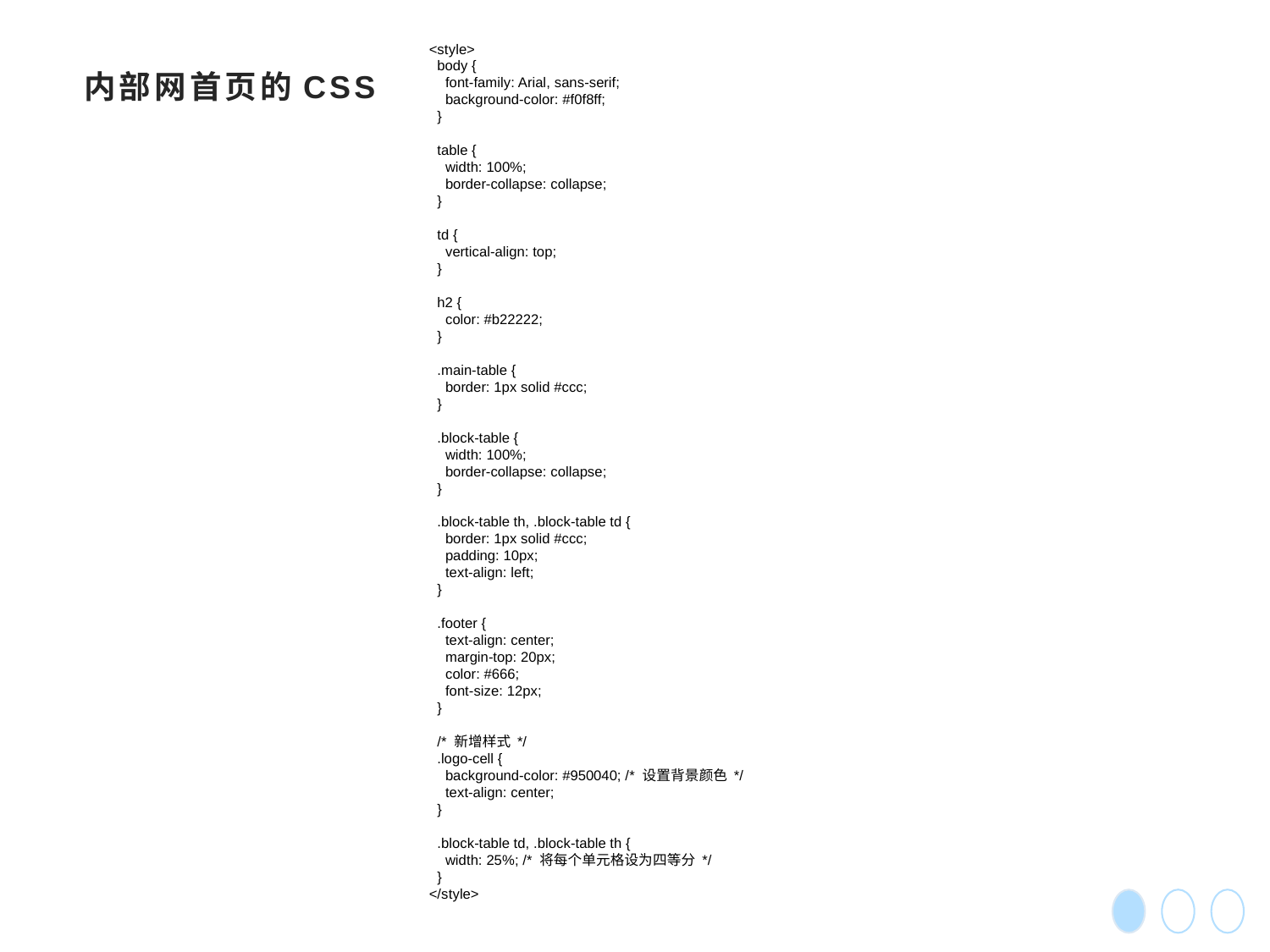

<style>
    body {
      font-family: Arial, sans-serif;
      background-color: #f0f8ff;
    }

    table {
      width: 100%;
      border-collapse: collapse;
    }

    td {
      vertical-align: top;
    }

    h2 {
      color: #b22222;
    }

    .main-table {
      border: 1px solid #ccc;
    }

    .block-table {
      width: 100%;
      border-collapse: collapse;
    }

    .block-table th, .block-table td {
      border: 1px solid #ccc;
      padding: 10px;
      text-align: left;
    }

    .footer {
      text-align: center;
      margin-top: 20px;
      color: #666;
      font-size: 12px;
    }

    /* 新增样式 */
    .logo-cell {
      background-color: #950040; /* 设置背景颜色 */
      text-align: center;
    }

    .block-table td, .block-table th {
      width: 25%; /* 将每个单元格设为四等分 */
    }
  </style>
# 内部网首页的CSS